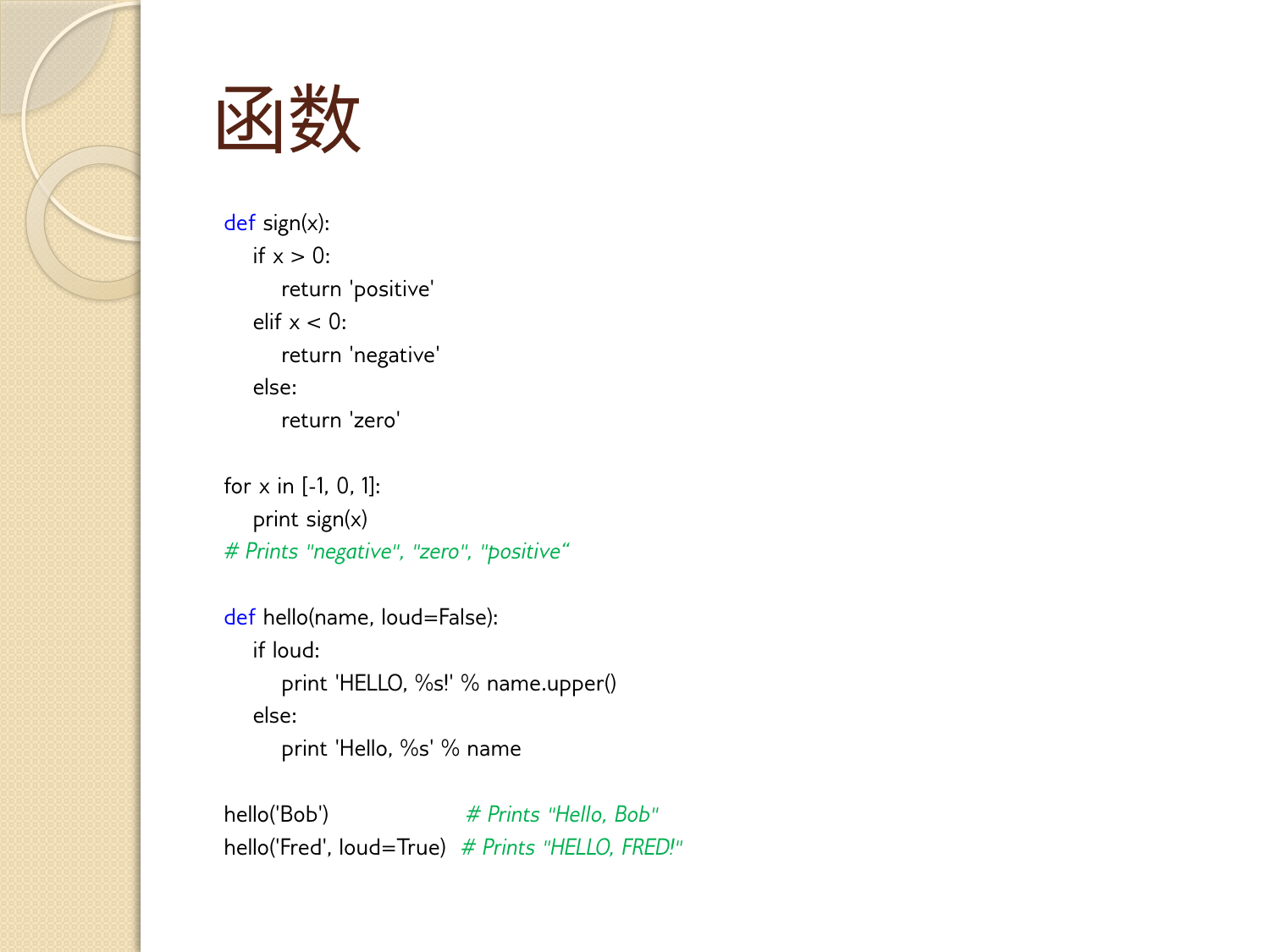

# 函数
def sign(x):
    if x > 0:
        return 'positive'
    elif x < 0:
        return 'negative'
    else:
        return 'zero'

for x in [-1, 0, 1]:
    print sign(x)
# Prints "negative", "zero", "positive“

def hello(name, loud=False):
    if loud:
        print 'HELLO, %s!' % name.upper()
    else:
        print 'Hello, %s' % name

hello('Bob')                   # Prints "Hello, Bob"
hello('Fred', loud=True)  # Prints "HELLO, FRED!"